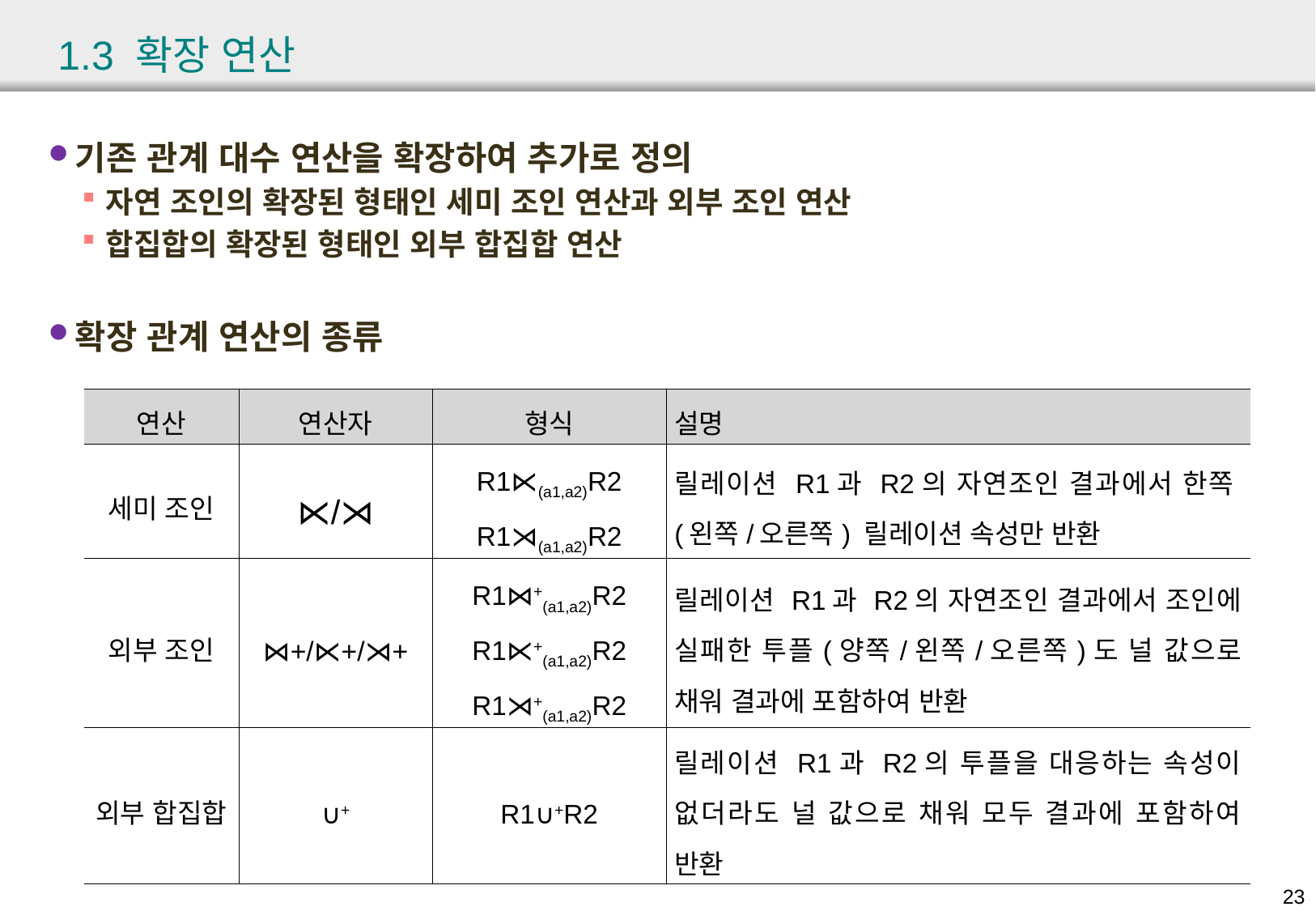

# 1.3 확장 연산
기존 관계 대수 연산을 확장하여 추가로 정의
자연 조인의 확장된 형태인 세미 조인 연산과 외부 조인 연산
합집합의 확장된 형태인 외부 합집합 연산

확장 관계 연산의 종류

| 연산 | 연산자 | 형식 | 설명 |
| --- | --- | --- | --- |
| 세미 조인 | ⋉/⋊ | R1⋉(a1,a2)R2 R1⋊(a1,a2)R2 | 릴레이션 R1과 R2의 자연조인 결과에서 한쪽(왼쪽/오른쪽) 릴레이션 속성만 반환 |
| 외부 조인 | ⋈+/⋉+/⋊+ | R1⋈+(a1,a2)R2 R1⋉+(a1,a2)R2 R1⋊+(a1,a2)R2 | 릴레이션 R1과 R2의 자연조인 결과에서 조인에 실패한 투플(양쪽/왼쪽/오른쪽)도 널 값으로 채워 결과에 포함하여 반환 |
| 외부 합집합 | ∪+ | R1∪+R2 | 릴레이션 R1과 R2의 투플을 대응하는 속성이 없더라도 널 값으로 채워 모두 결과에 포함하여 반환 |